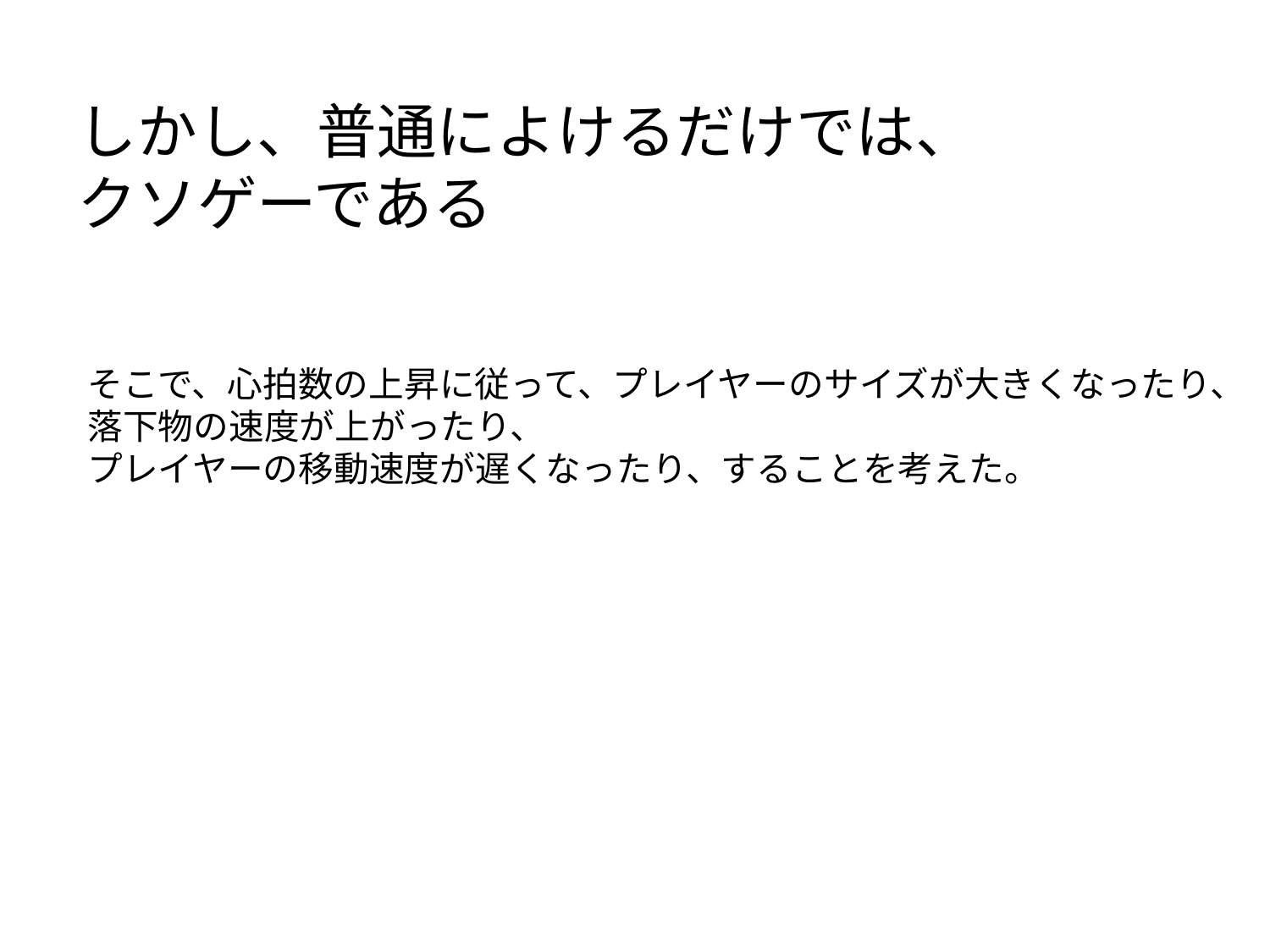

# しかし、普通によけるだけでは、 クソゲーである
そこで、心拍数の上昇に従って、プレイヤーのサイズが大きくなったり、落下物の速度が上がったり、
プレイヤーの移動速度が遅くなったり、することを考えた。